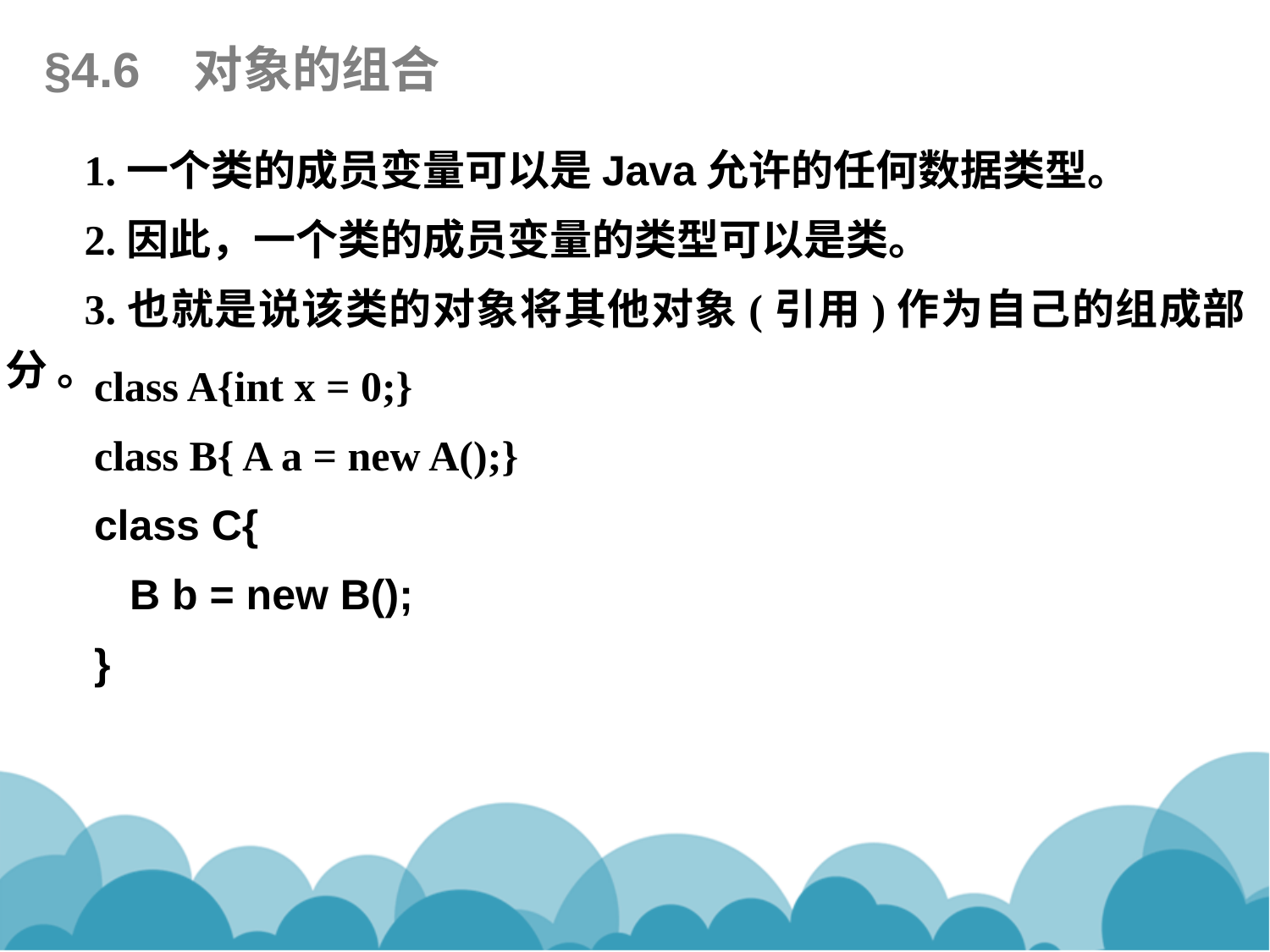

§4.6   对象的组合
1.一个类的成员变量可以是Java允许的任何数据类型。
2.因此，一个类的成员变量的类型可以是类。
3.也就是说该类的对象将其他对象(引用)作为自己的组成部分 。
class A{int x = 0;}
class B{ A a = new A();}
class C{
   B b = new B();
}
81